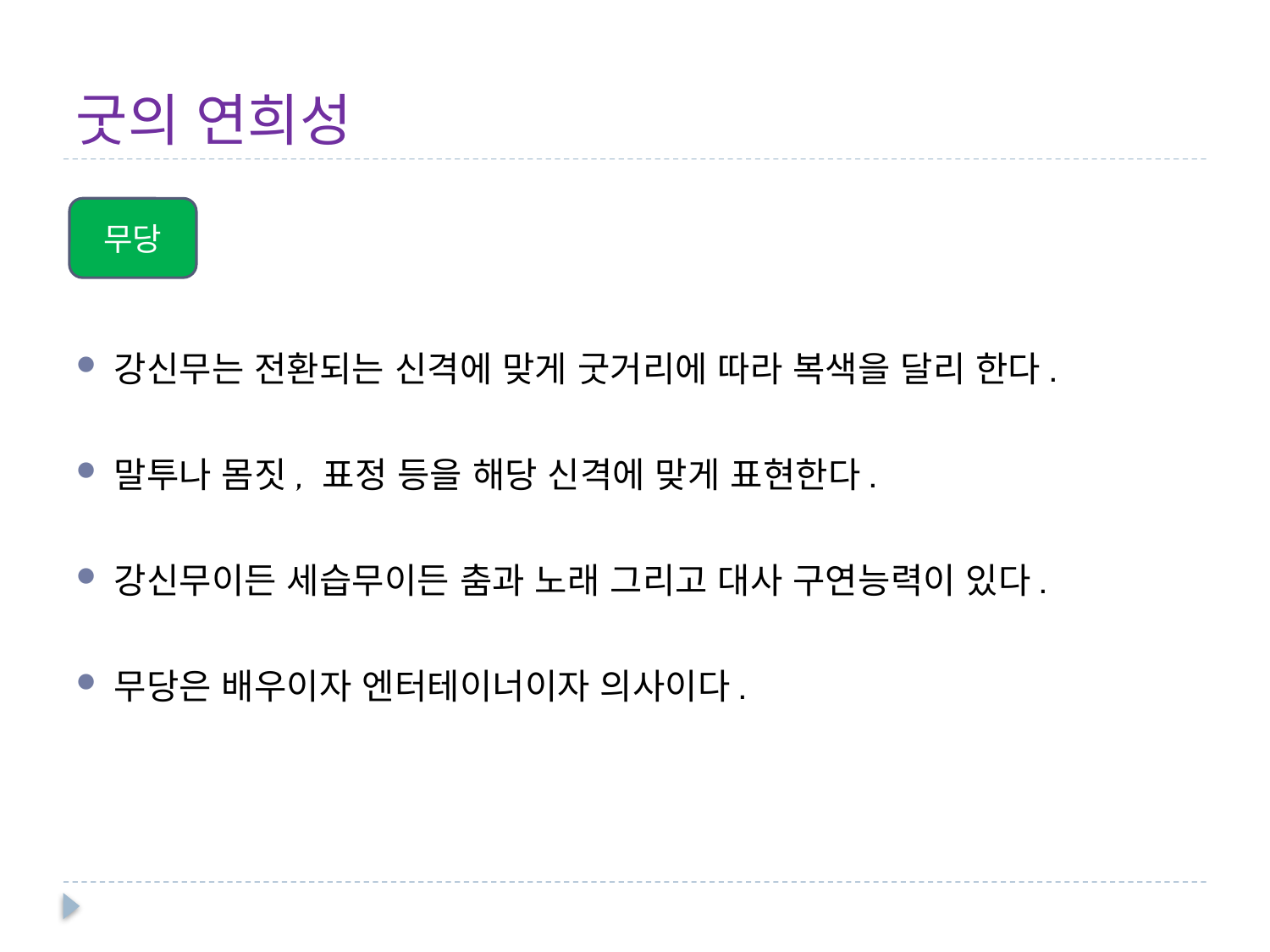

# 굿의 연희성

강신무는 전환되는 신격에 맞게 굿거리에 따라 복색을 달리 한다.

말투나 몸짓, 표정 등을 해당 신격에 맞게 표현한다.

강신무이든 세습무이든 춤과 노래 그리고 대사 구연능력이 있다.

무당은 배우이자 엔터테이너이자 의사이다.
무당